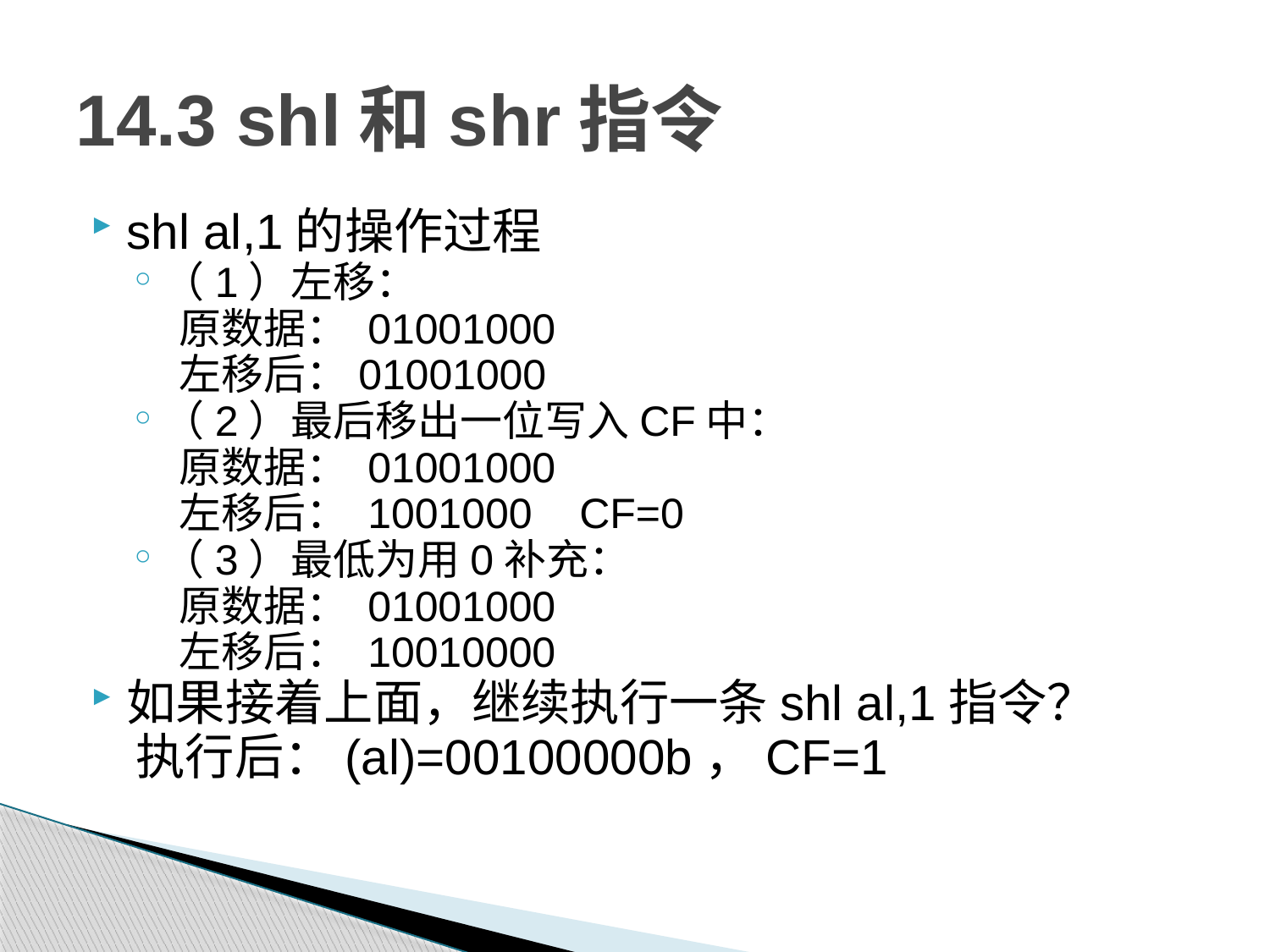

# 14.3 shl和shr指令
shl al,1的操作过程
（1）左移：
    原数据： 01001000
    左移后：01001000
（2）最后移出一位写入CF中：
    原数据： 01001000
    左移后： 1001000    CF=0
（3）最低为用0补充：
    原数据： 01001000
    左移后： 10010000
如果接着上面，继续执行一条shl al,1指令？
   执行后：(al)=00100000b，CF=1